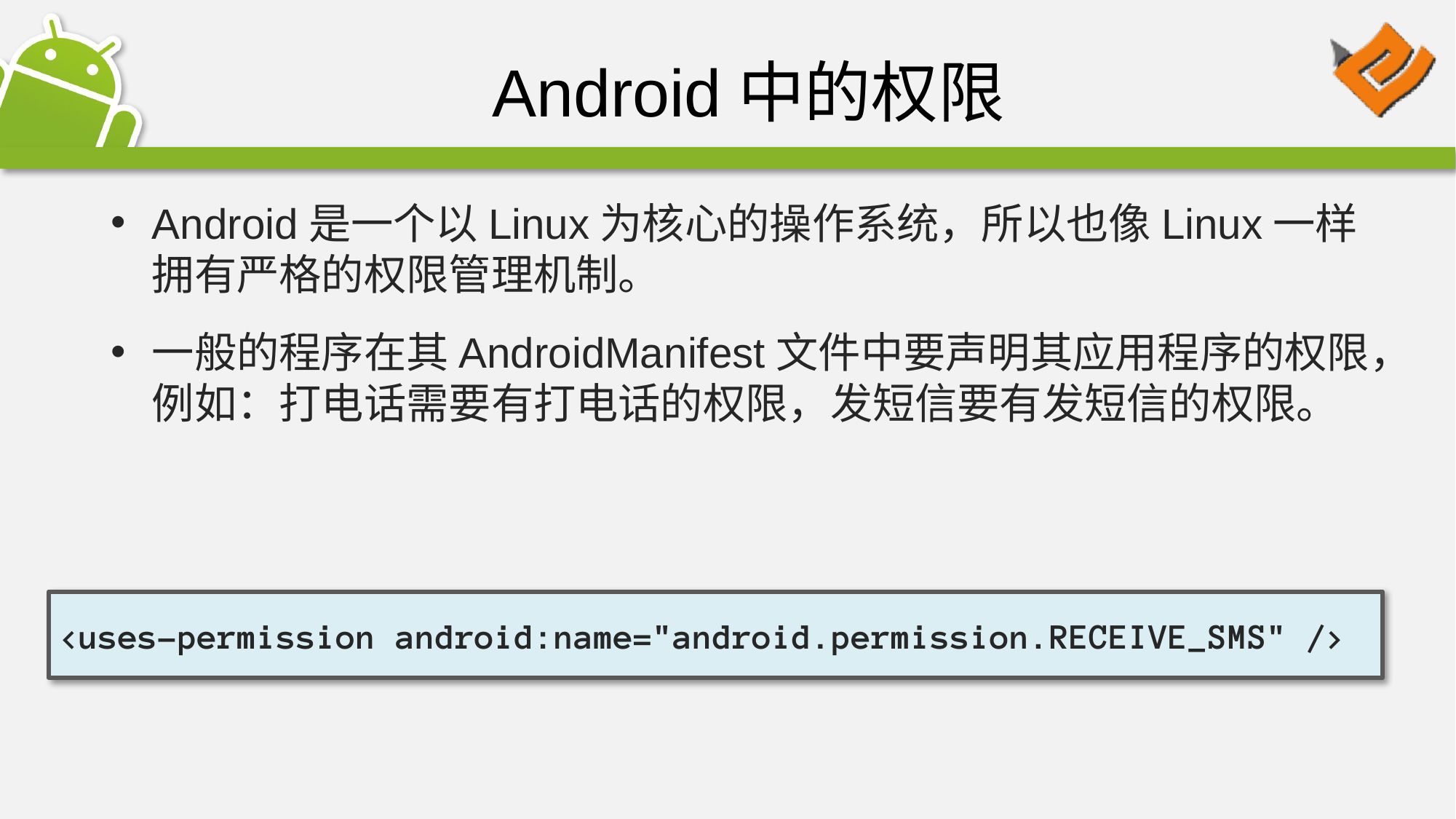

# Android中的权限
Android是一个以Linux为核心的操作系统，所以也像Linux一样拥有严格的权限管理机制。
一般的程序在其AndroidManifest文件中要声明其应用程序的权限，例如：打电话需要有打电话的权限，发短信要有发短信的权限。
<uses-permission android:name="android.permission.RECEIVE_SMS" />